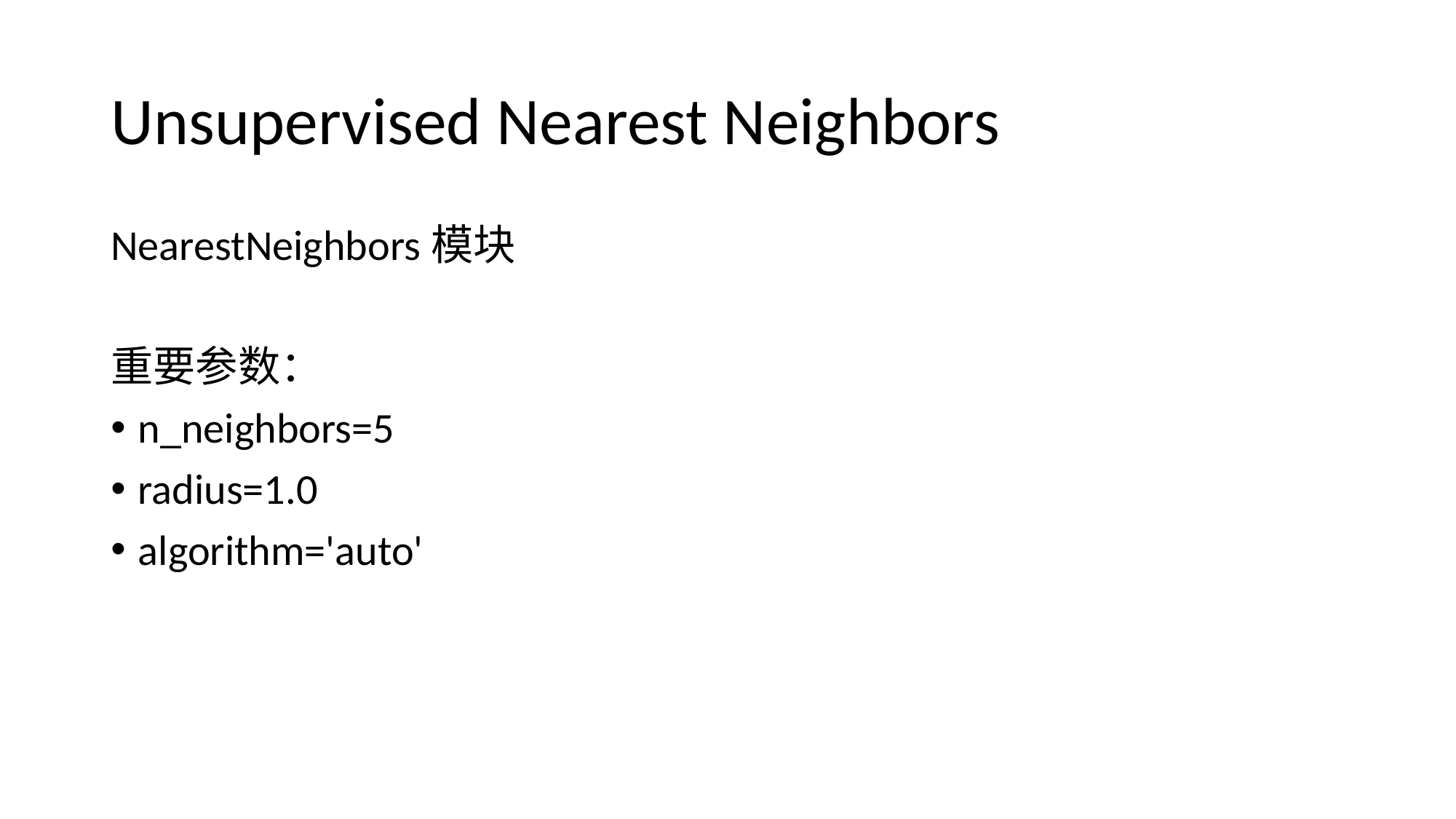

# Unsupervised Nearest Neighbors
NearestNeighbors模块

重要参数：
n_neighbors=5
radius=1.0
algorithm='auto'